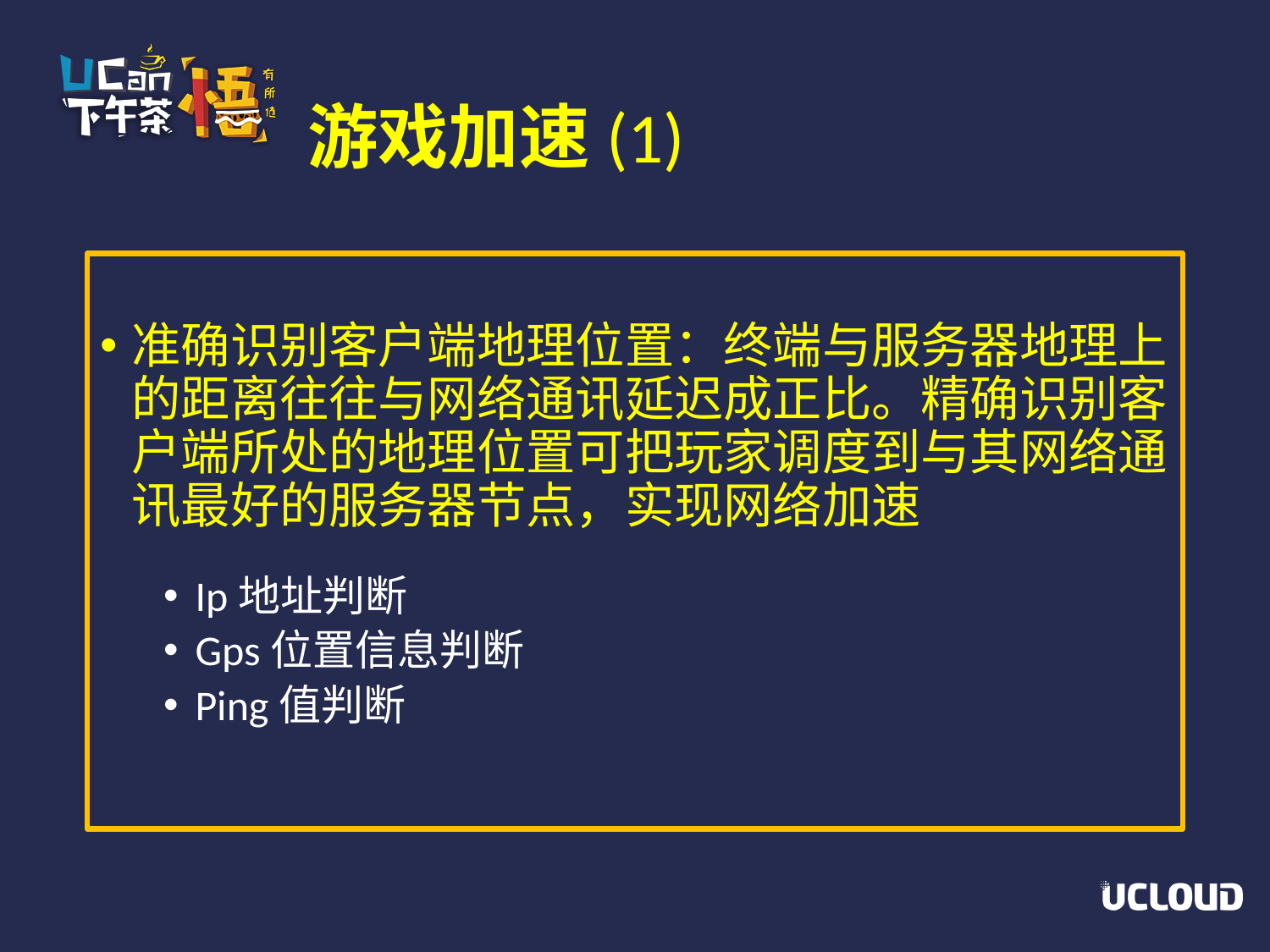

# 游戏加速(1)

准确识别客户端地理位置：终端与服务器地理上的距离往往与网络通讯延迟成正比。精确识别客户端所处的地理位置可把玩家调度到与其网络通讯最好的服务器节点，实现网络加速
Ip地址判断
Gps位置信息判断
Ping值判断